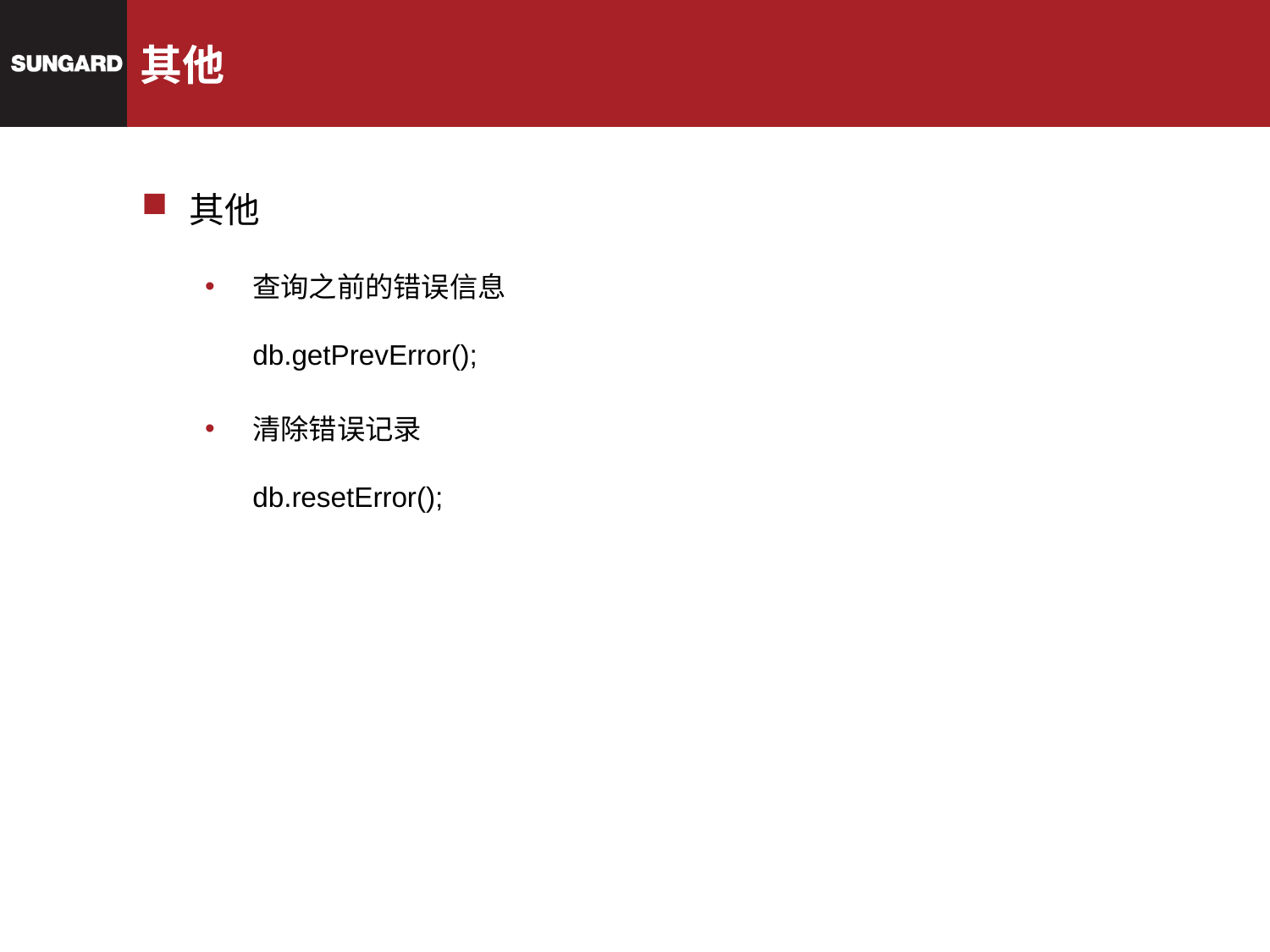

# 其他
其他
查询之前的错误信息
db.getPrevError();
清除错误记录
db.resetError();